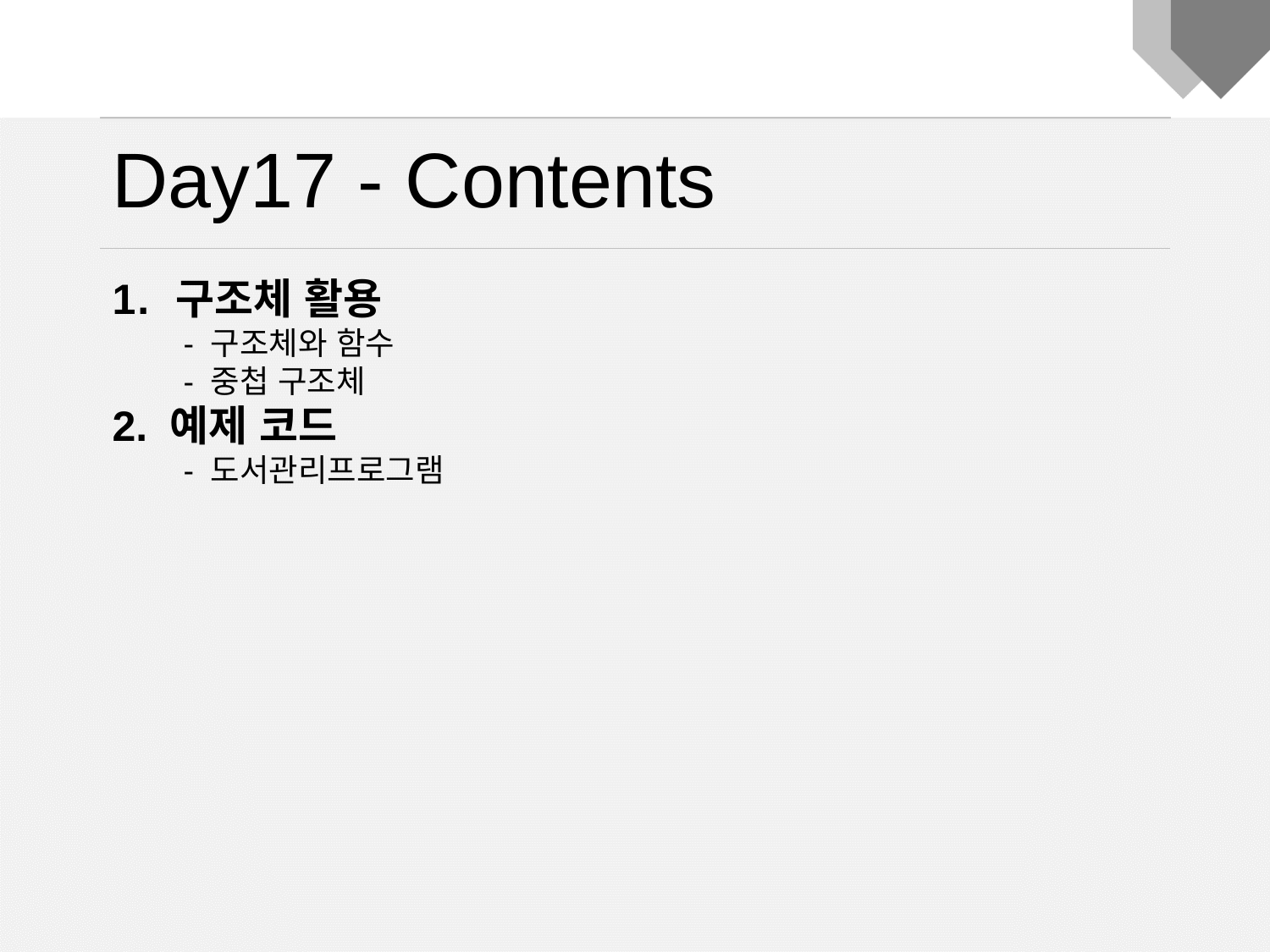

Day17 - Contents
구조체 활용
        - 구조체와 함수
        - 중첩 구조체
2. 예제 코드
        - 도서관리프로그램